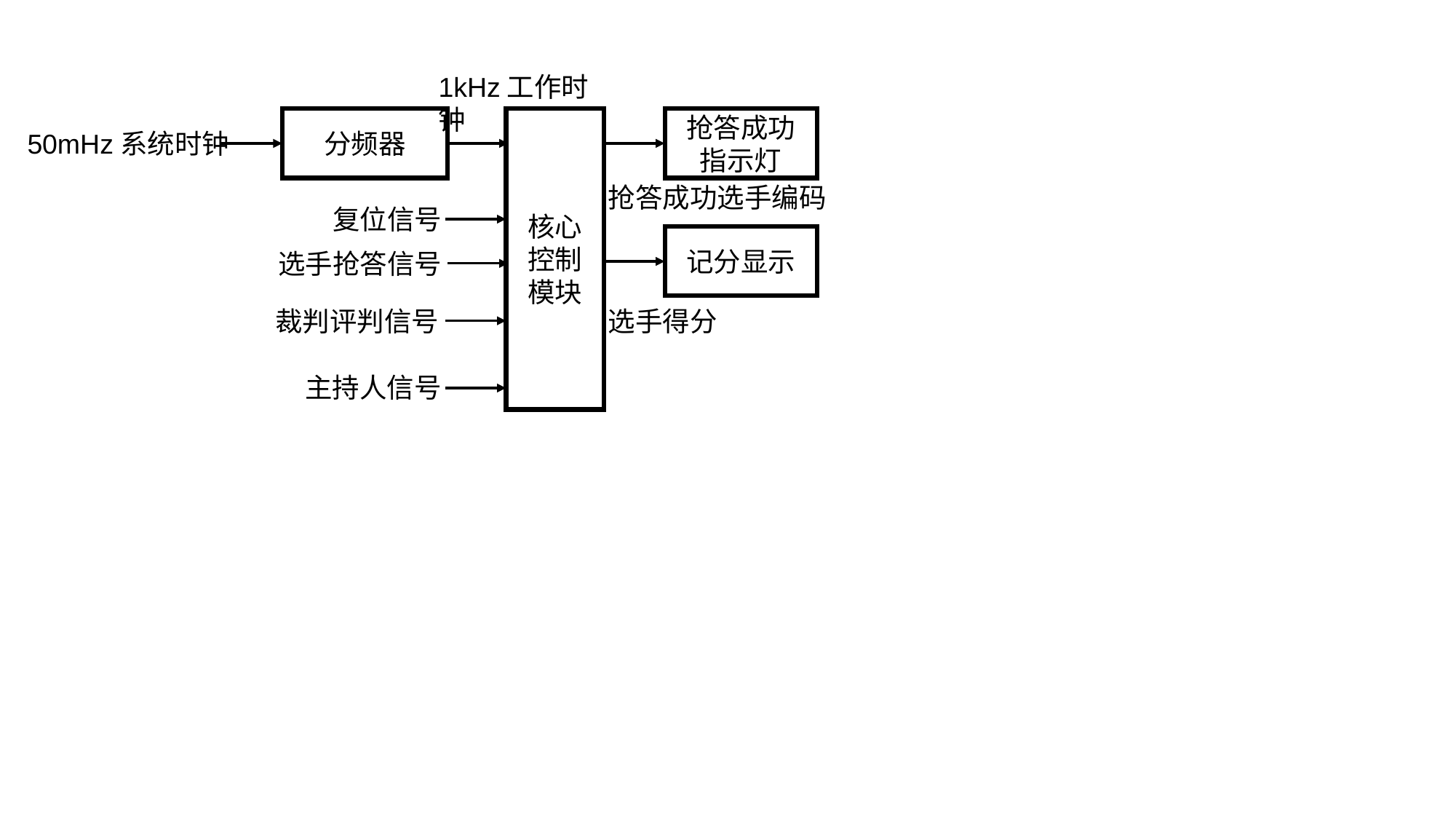

1kHz工作时钟
抢答成功指示灯
分频器
核心控制模块
50mHz系统时钟
抢答成功选手编码
复位信号
记分显示
选手抢答信号
选手得分
裁判评判信号
主持人信号